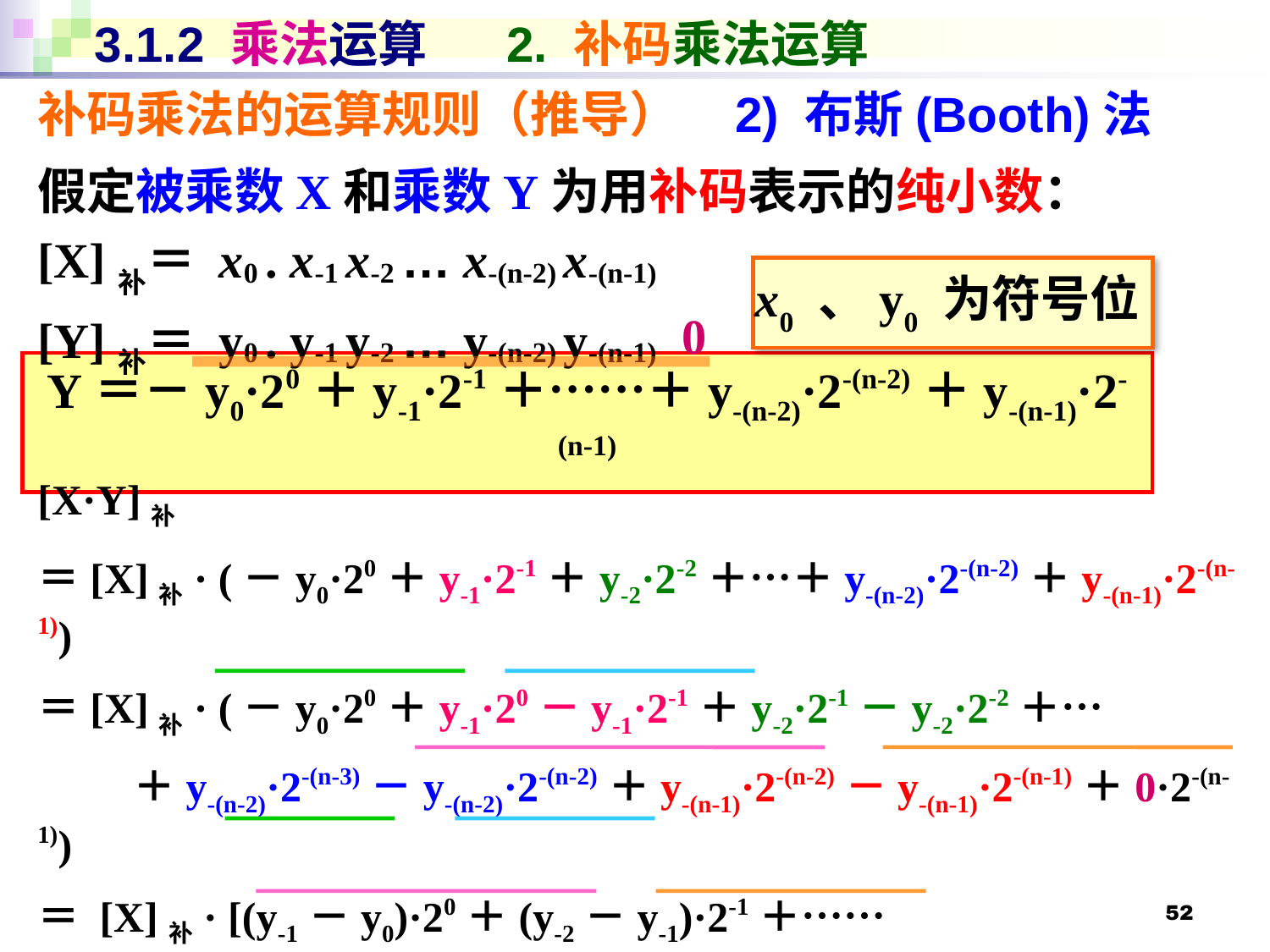

# 3.1.2 乘法运算      2. 补码乘法运算
补码乘法的运算规则（推导）    2) 布斯(Booth)法
假定被乘数X和乘数Y为用补码表示的纯小数：
[X]补＝ x0 . x-1 x-2 … x-(n-2) x-(n-1)
[Y]补＝ y0 . y-1 y-2 … y-(n-2) y-(n-1)
x0 、y0 为符号位
0
Y＝－y0·20＋y-1·2-1＋……＋y-(n-2)·2-(n-2)＋y-(n-1)·2-(n-1)
[X·Y]补
＝[X]补· (－y0·20＋y-1·2-1＋y-2·2-2＋…＋y-(n-2)·2-(n-2)＋y-(n-1)·2-(n-1))
＝[X]补· (－y0·20＋y-1·20－y-1·2-1＋y-2·2-1－y-2·2-2＋…
         ＋y-(n-2)·2-(n-3)－y-(n-2)·2-(n-2)＋y-(n-1)·2-(n-2)－y-(n-1)·2-(n-1)＋0·2-(n-1))
＝ [X]补· [(y-1－y0)·20＋(y-2－y-1)·2-1＋……
                ＋(y-(n-1)－y-(n-2))·2-(n-2)＋(0－y-(n-1))·2-(n-1)]

52